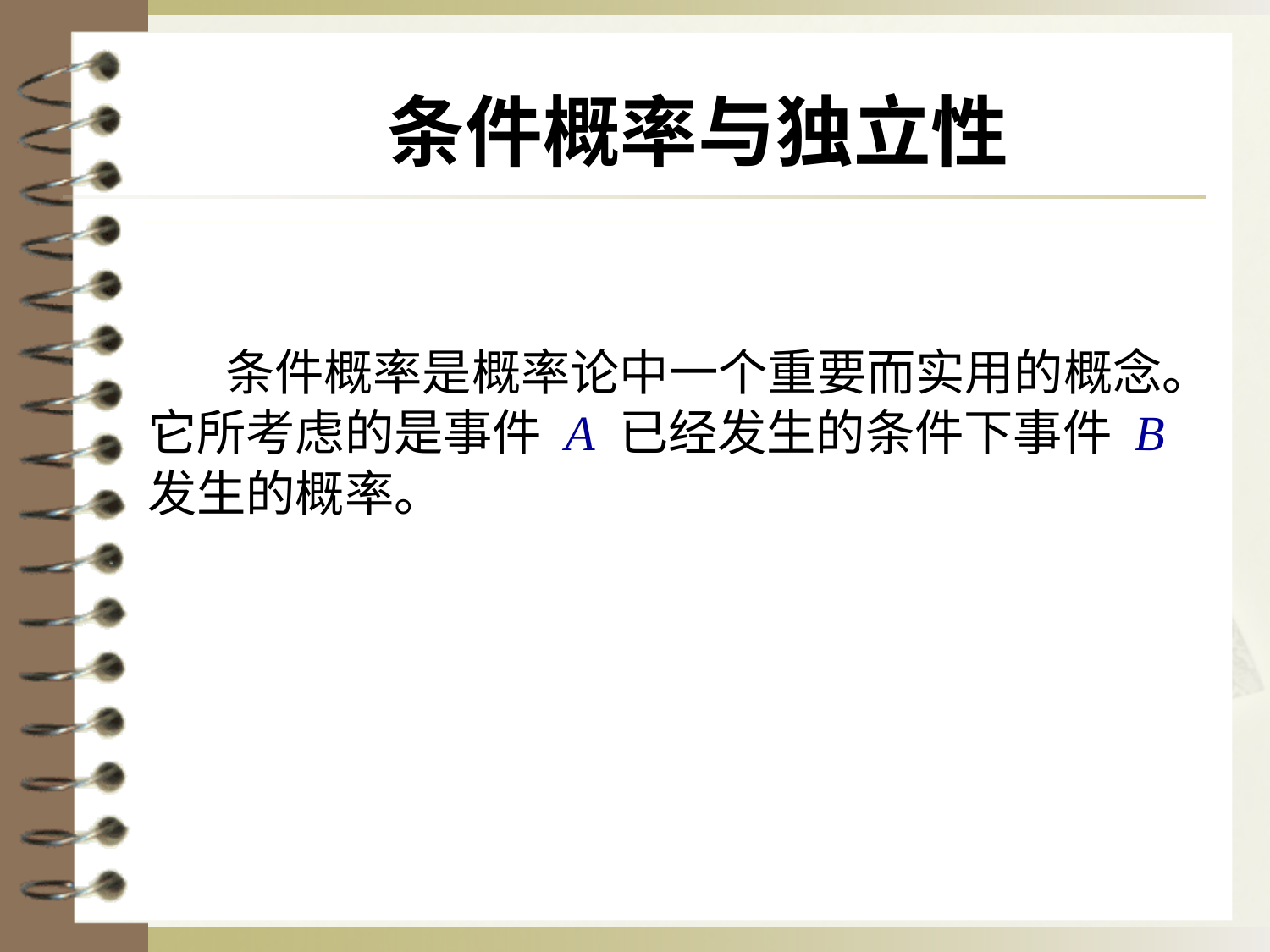

# 条件概率与独立性
      条件概率是概率论中一个重要而实用的概念。
它所考虑的是事件 A 已经发生的条件下事件 B
发生的概率。